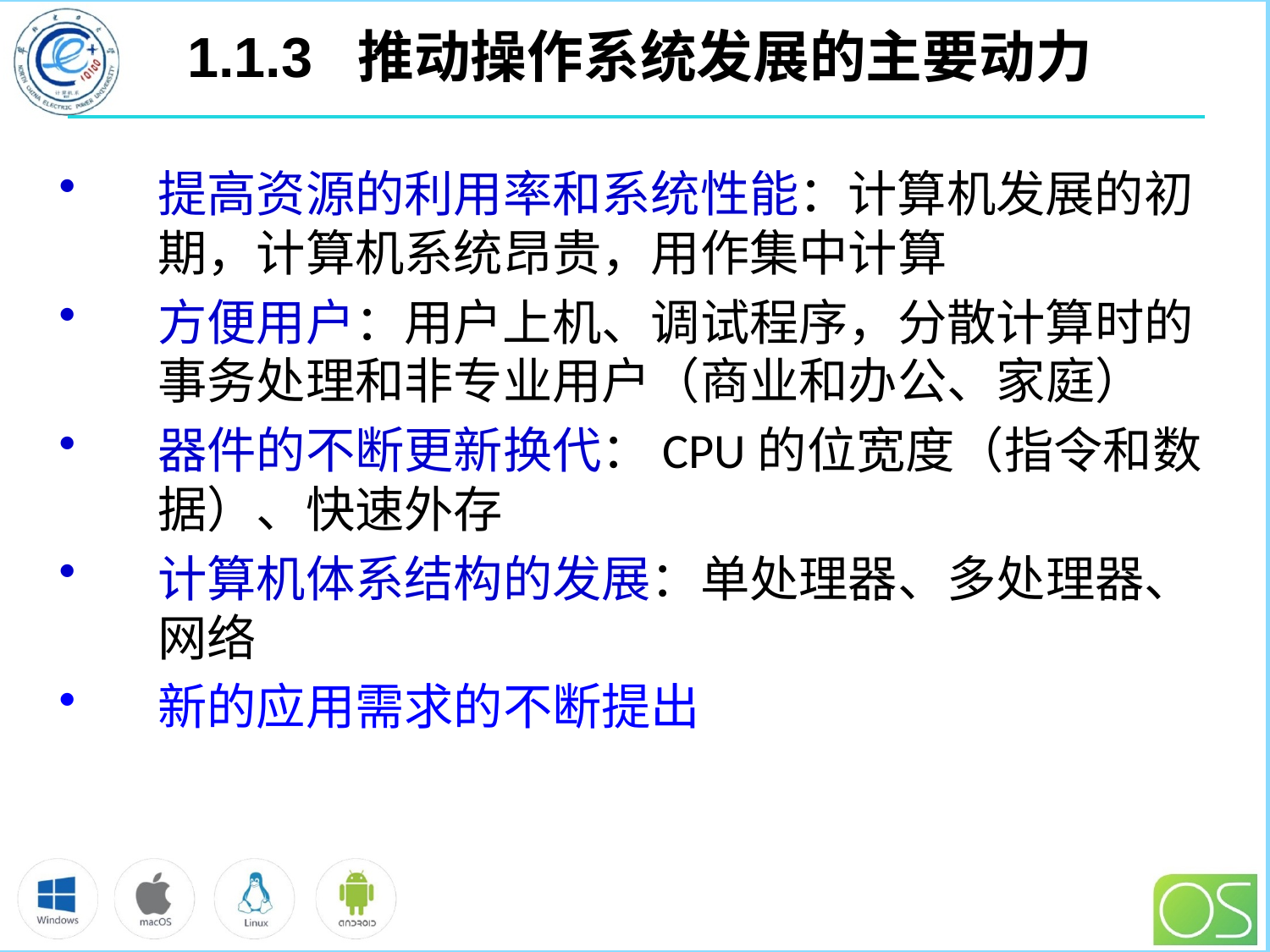

# 1.1.3  推动操作系统发展的主要动力
提高资源的利用率和系统性能：计算机发展的初期，计算机系统昂贵，用作集中计算
方便用户：用户上机、调试程序，分散计算时的事务处理和非专业用户（商业和办公、家庭）
器件的不断更新换代：CPU的位宽度（指令和数据）、快速外存
计算机体系结构的发展：单处理器、多处理器、网络
新的应用需求的不断提出